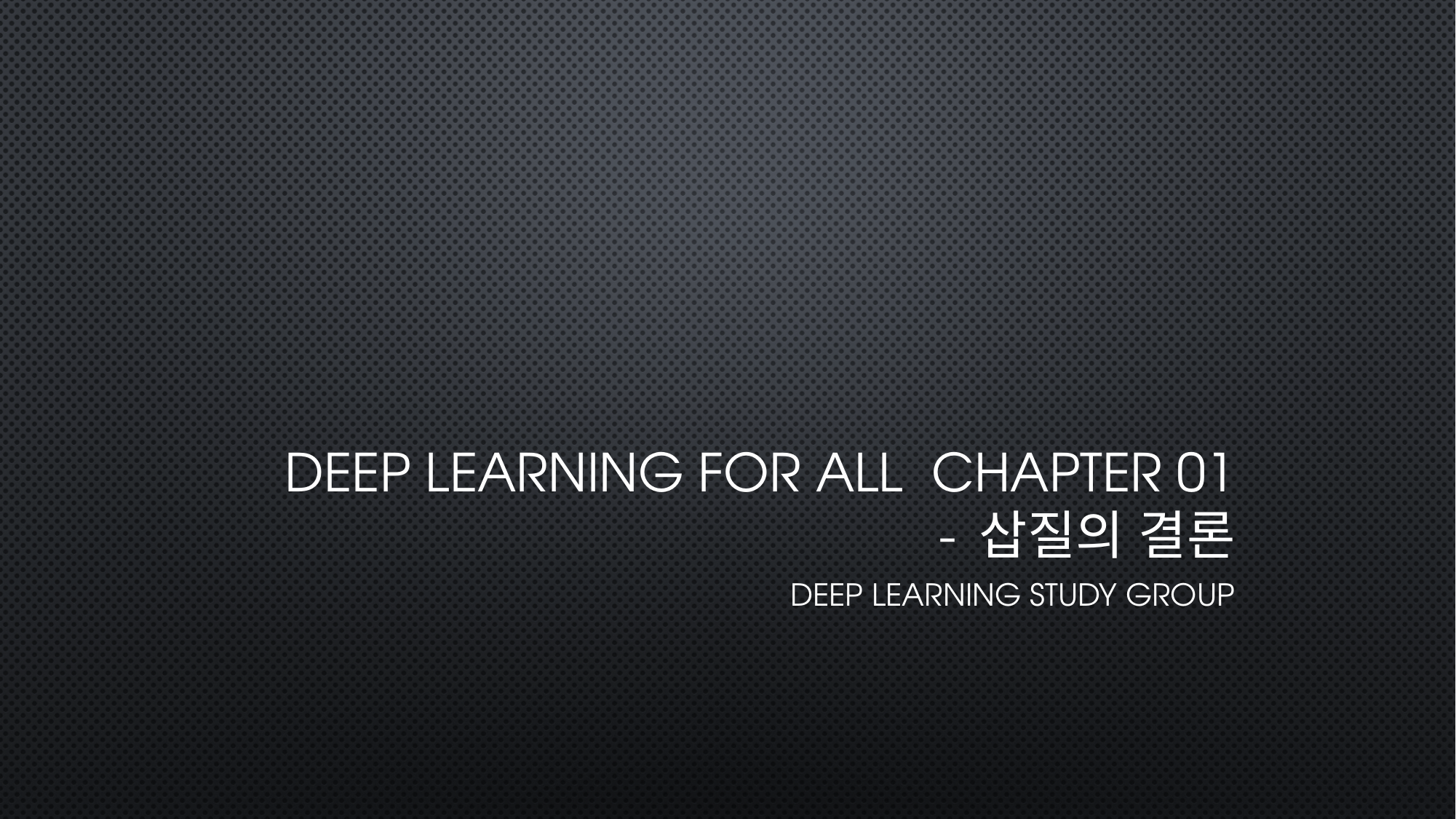

# Deep Learning for all  chapter 01 - 삽질의 결론
Deep Learning Study Group